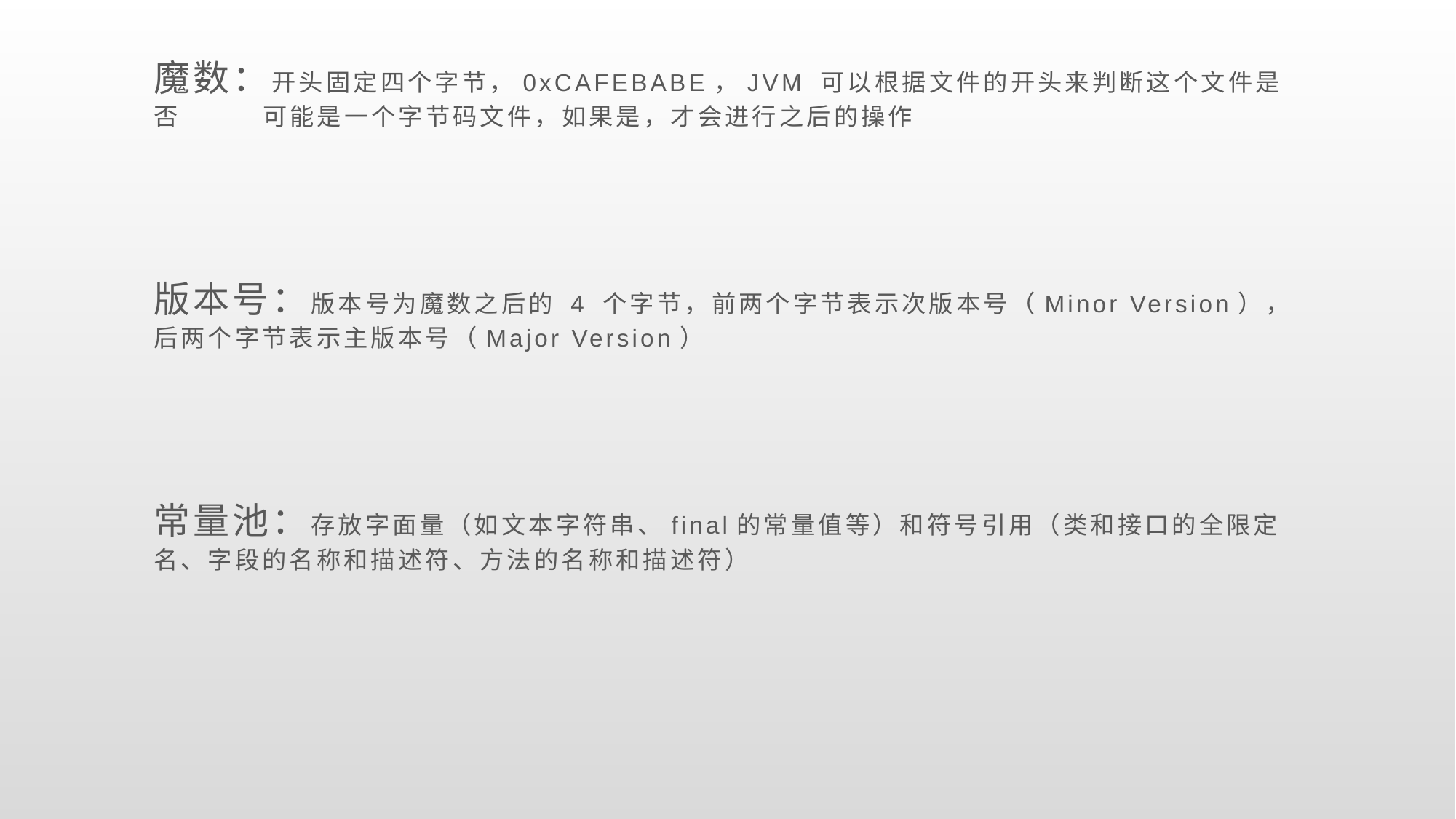

魔数：开头固定四个字节，0xCAFEBABE，JVM 可以根据文件的开头来判断这个文件是否	可能是一个字节码文件，如果是，才会进行之后的操作

版本号：版本号为魔数之后的 4 个字节，前两个字节表示次版本号（Minor Version），后两个字节表示主版本号（Major Version）

常量池：存放字面量（如文本字符串、final的常量值等）和符号引用（类和接口的全限定名、字段的名称和描述符、方法的名称和描述符）